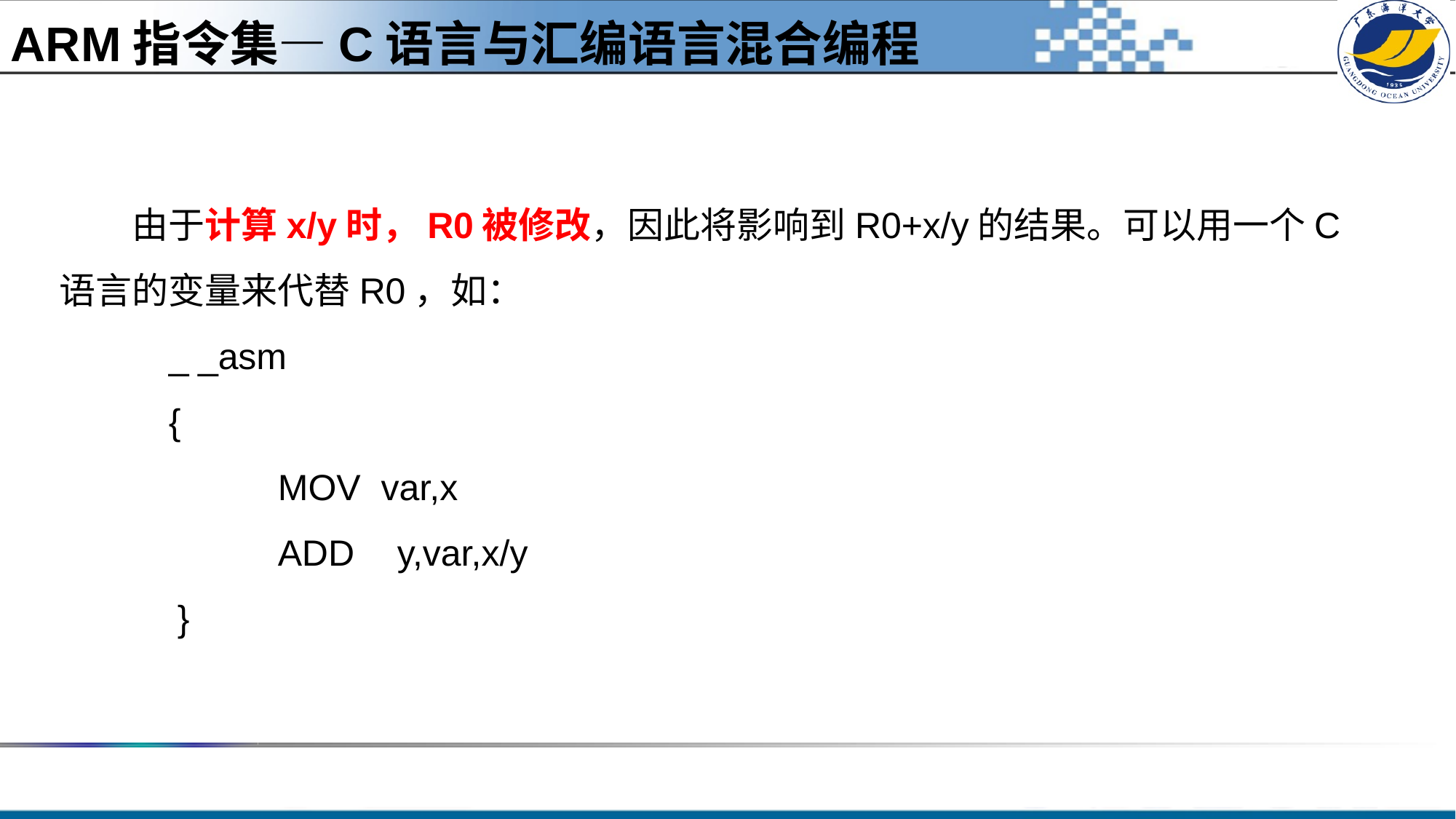

ARM指令集—C语言与汇编语言混合编程
# 由于计算x/y时，R0被修改，因此将影响到R0+x/y的结果。可以用一个C语言的变量来代替R0，如： _ _asm { MOV  var,x ADD	 y,var,x/y 　　　}